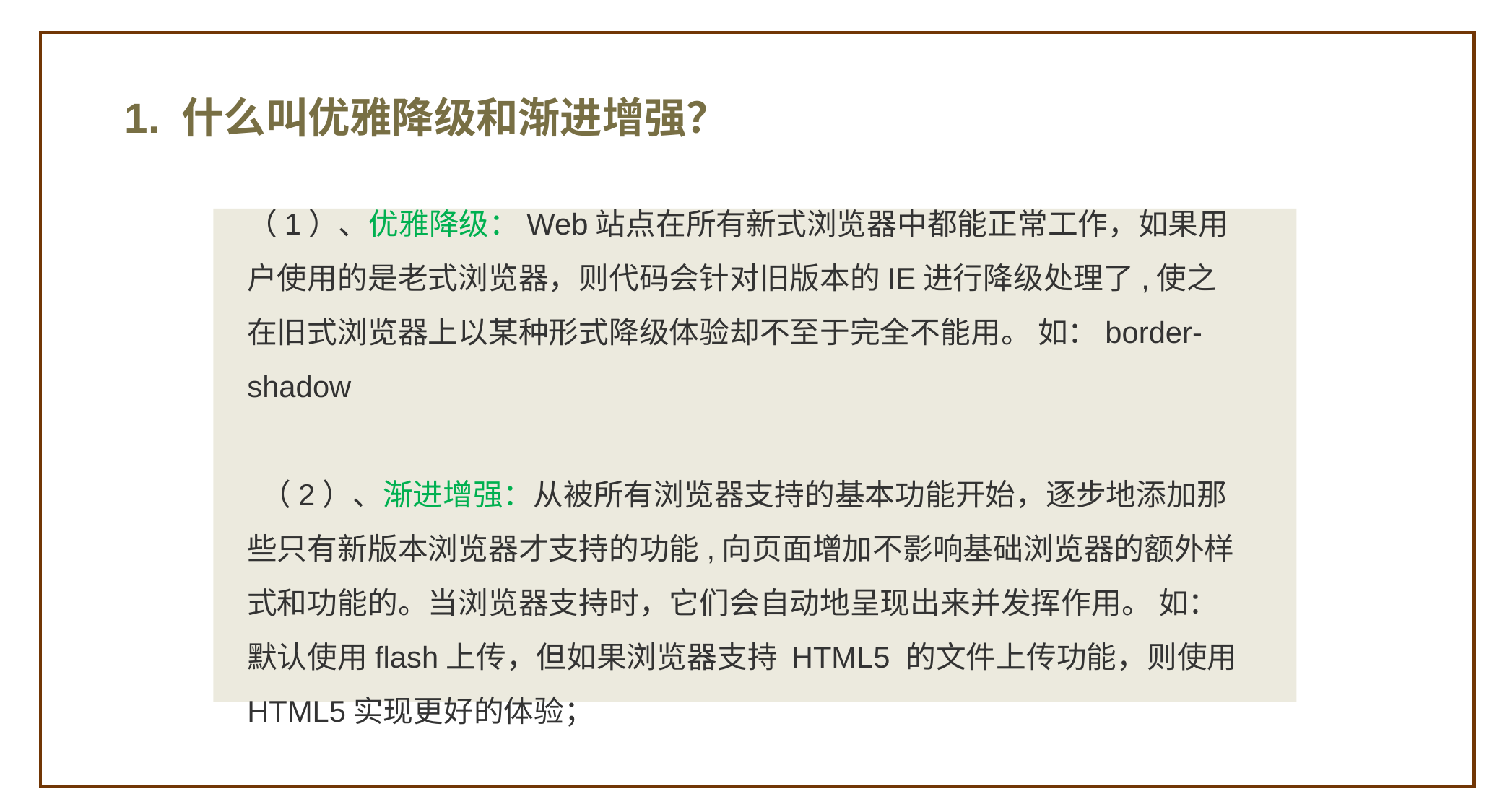

1. 什么叫优雅降级和渐进增强？

（1）、优雅降级：Web站点在所有新式浏览器中都能正常工作，如果用户使用的是老式浏览器，则代码会针对旧版本的IE进行降级处理了,使之在旧式浏览器上以某种形式降级体验却不至于完全不能用。 如：border-shadow

 （2）、渐进增强：从被所有浏览器支持的基本功能开始，逐步地添加那些只有新版本浏览器才支持的功能,向页面增加不影响基础浏览器的额外样式和功能的。当浏览器支持时，它们会自动地呈现出来并发挥作用。 如：默认使用flash上传，但如果浏览器支持 HTML5 的文件上传功能，则使用HTML5实现更好的体验；